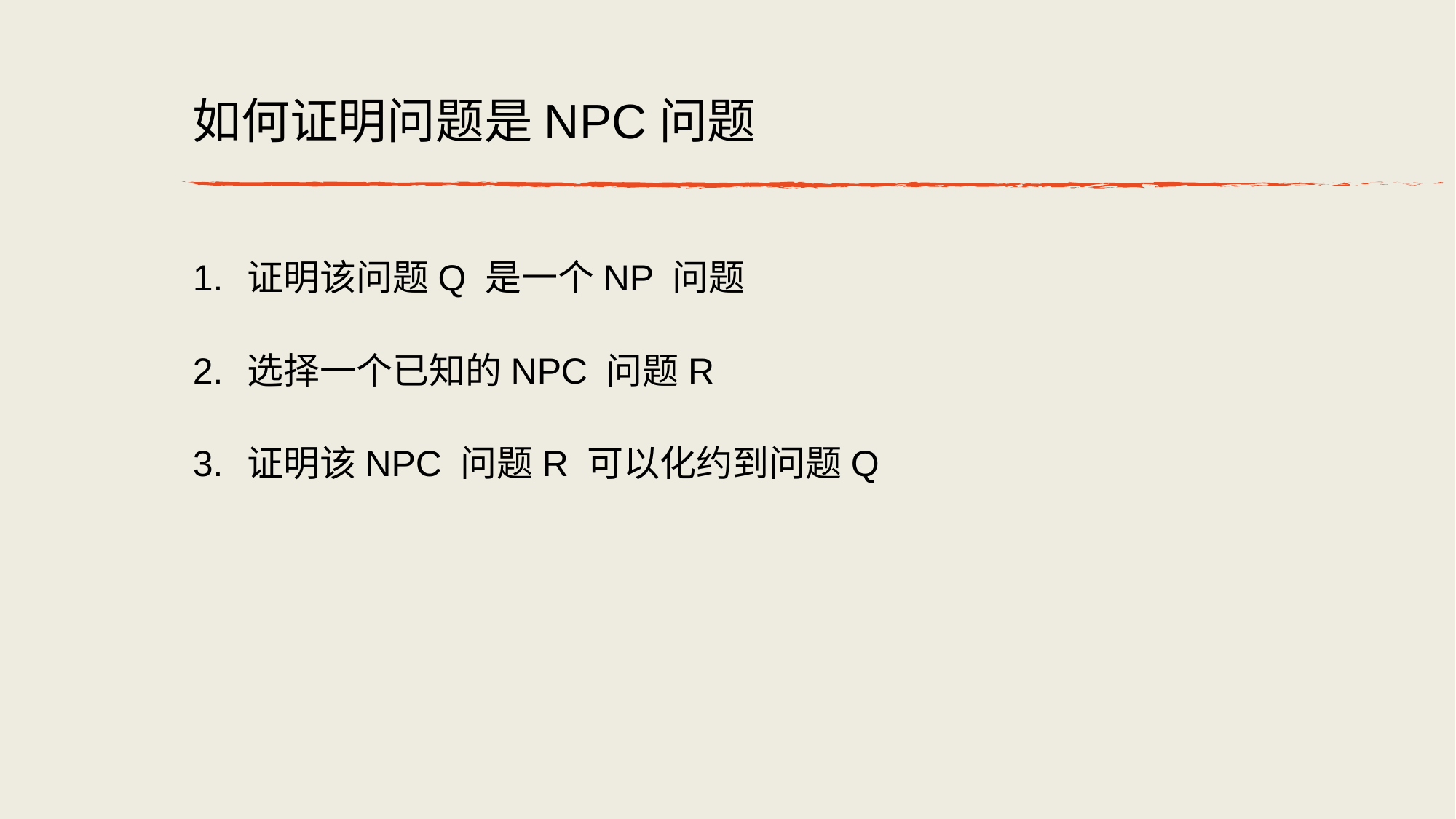

# 如何证明问题是NPC问题
证明该问题Q 是⼀个NP 问题
选择⼀个已知的NPC 问题R
证明该NPC 问题R 可以化约到问题Q